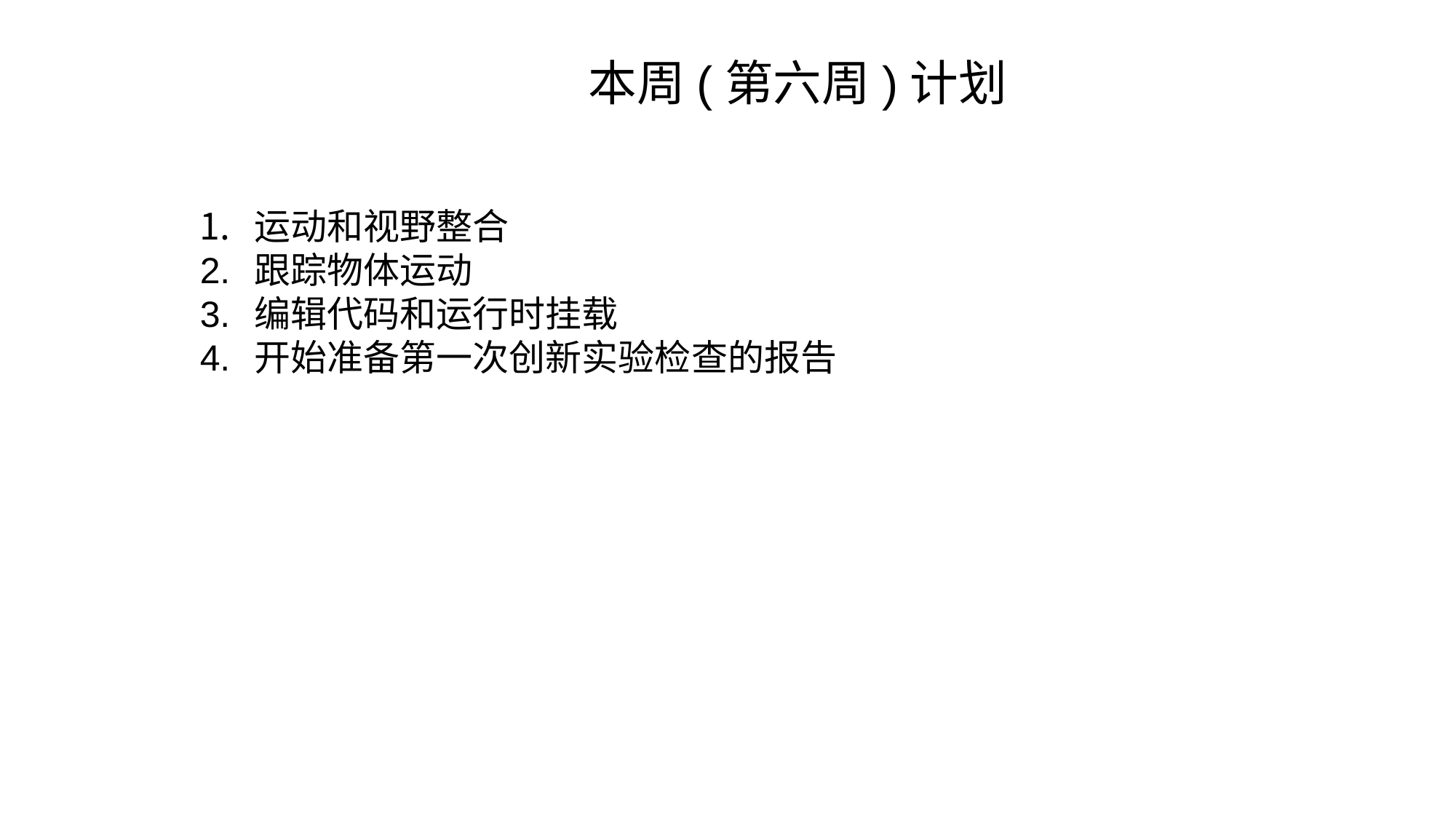

本周(第六周)计划
运动和视野整合
跟踪物体运动
编辑代码和运行时挂载
开始准备第一次创新实验检查的报告